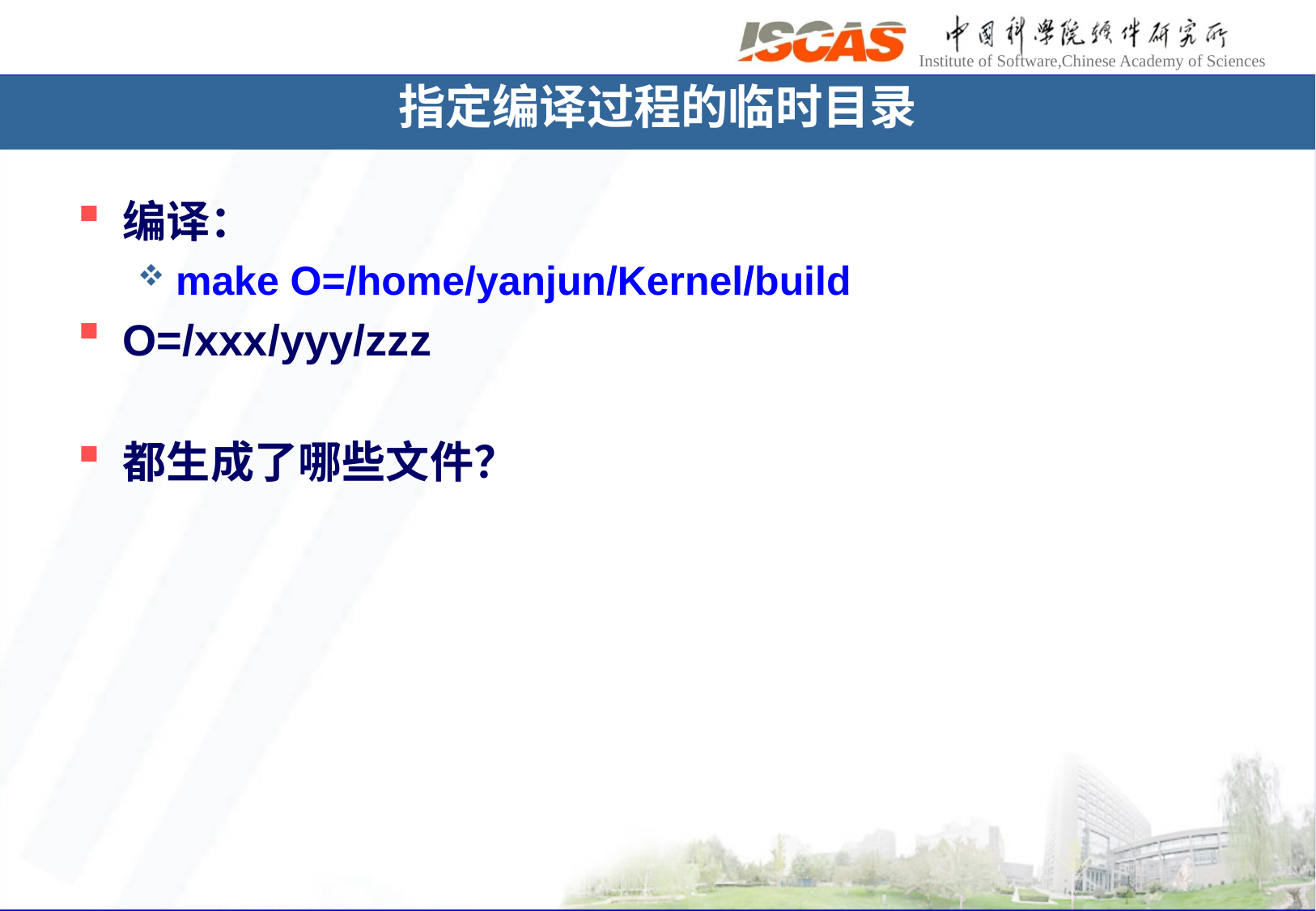

# 指定编译过程的临时目录
编译：
make O=/home/yanjun/Kernel/build
O=/xxx/yyy/zzz

都生成了哪些文件？